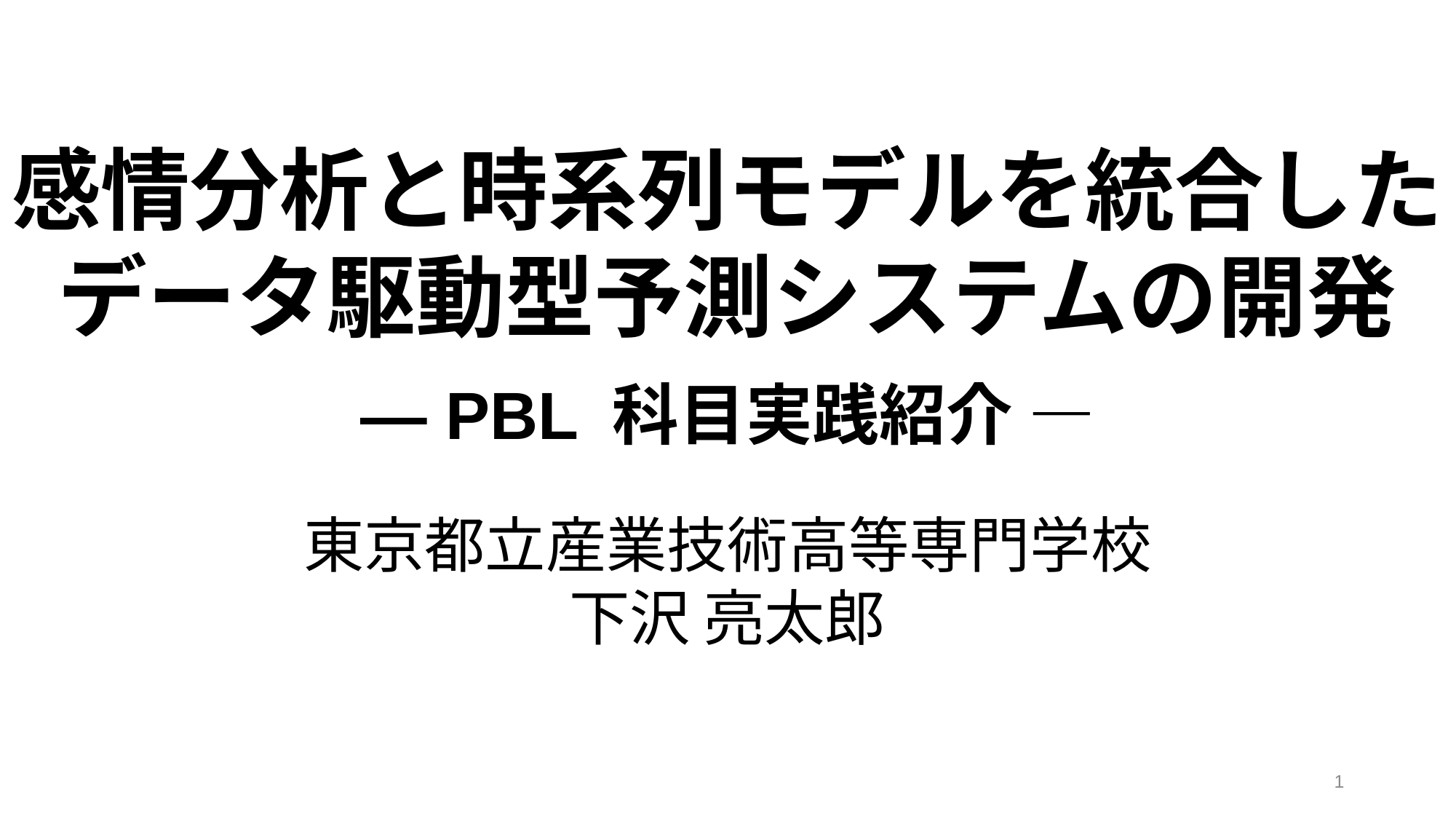

感情分析と時系列モデルを統合した
データ駆動型予測システムの開発
— PBL 科目実践紹介 —
東京都立産業技術高等専門学校
下沢 亮太郎
1